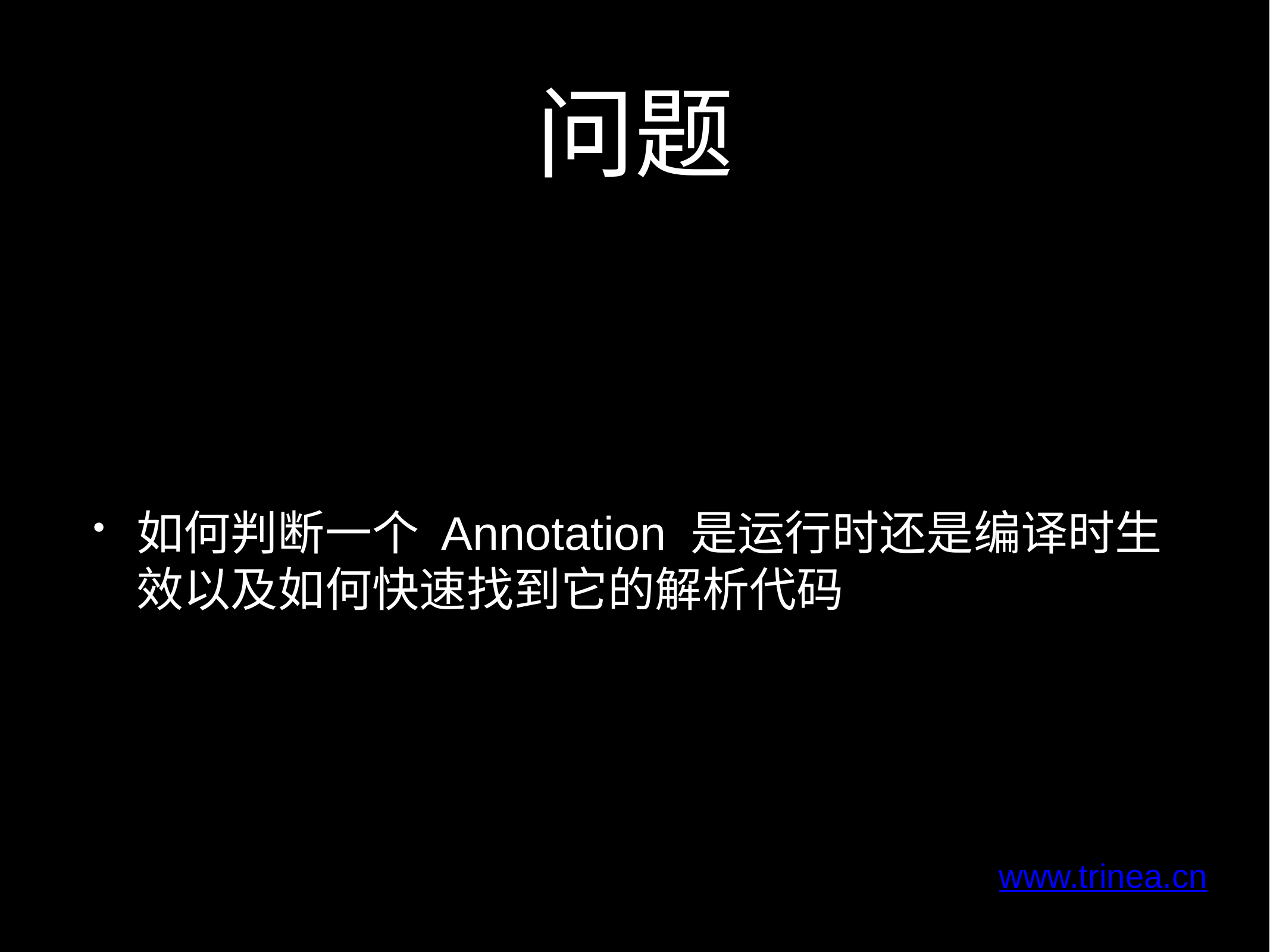

# 问题
如何判断一个 Annotation 是运行时还是编译时生效以及如何快速找到它的解析代码